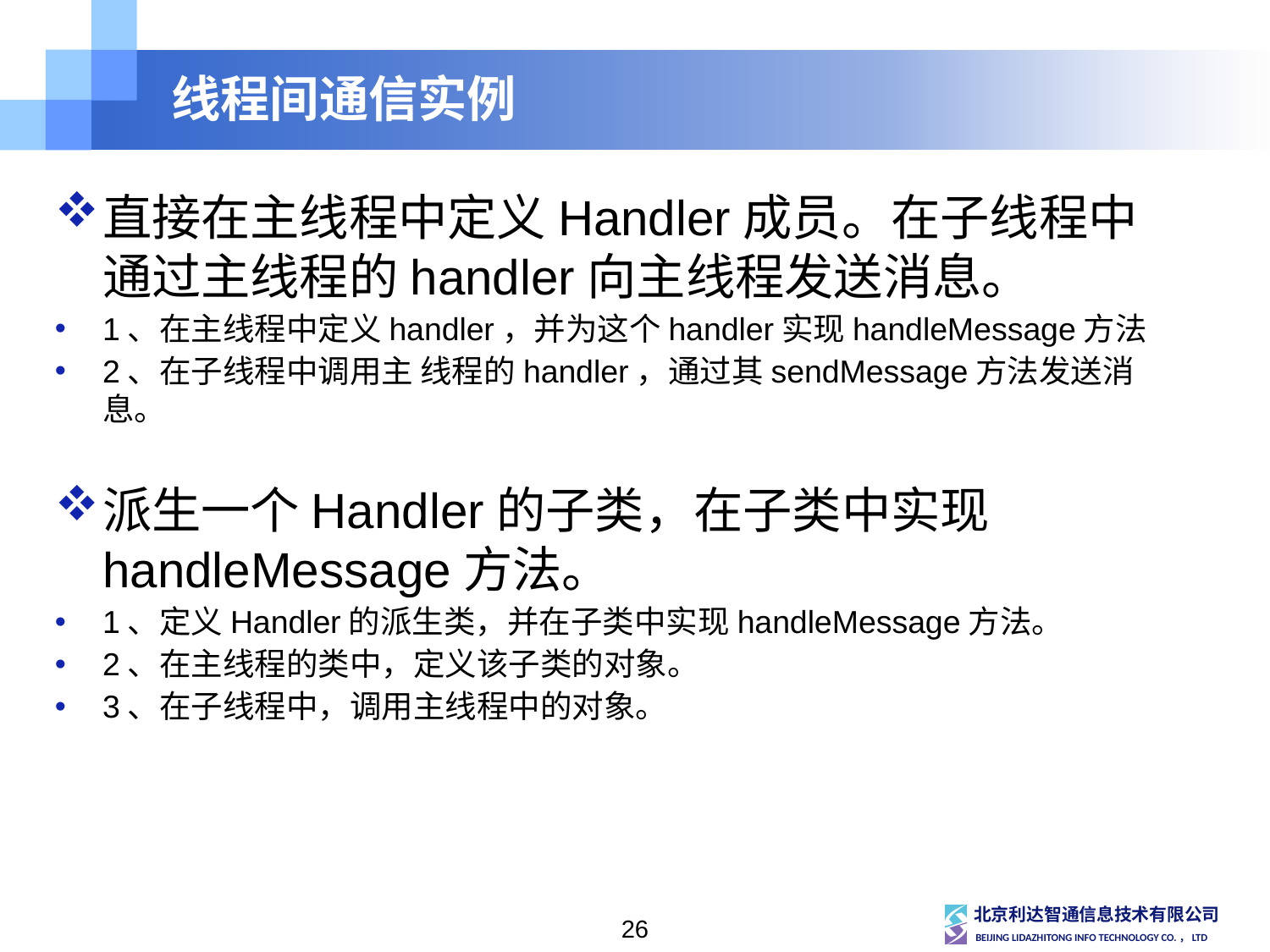

# 线程间通信实例
直接在主线程中定义Handler成员。在子线程中通过主线程的handler向主线程发送消息。
1、在主线程中定义handler，并为这个handler实现handleMessage方法
2、在子线程中调用主 线程的handler，通过其sendMessage方法发送消息。

派生一个Handler的子类，在子类中实现handleMessage方法。
1、定义Handler的派生类，并在子类中实现handleMessage方法。
2、在主线程的类中，定义该子类的对象。
3、在子线程中，调用主线程中的对象。
26